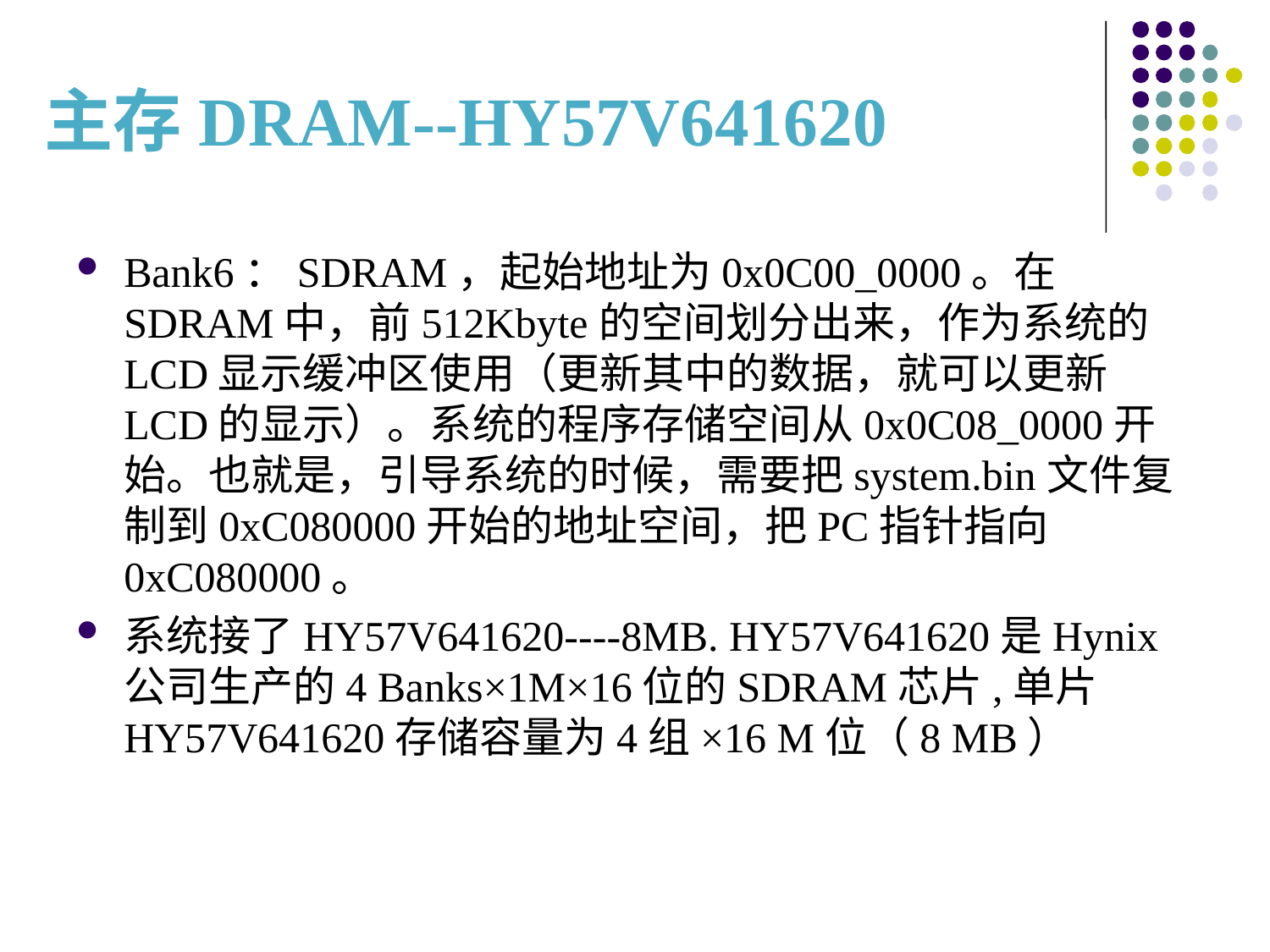

# 主存DRAM--HY57V641620
Bank6：SDRAM，起始地址为0x0C00_0000。在SDRAM中，前512Kbyte的空间划分出来，作为系统的LCD显示缓冲区使用（更新其中的数据，就可以更新LCD的显示）。系统的程序存储空间从0x0C08_0000开始。也就是，引导系统的时候，需要把system.bin文件复制到0xC080000开始的地址空间，把PC指针指向0xC080000。
系统接了HY57V641620----8MB. HY57V641620是Hynix公司生产的4 Banks×1M×16位的SDRAM芯片,单片HY57V641620存储容量为4组×16 M位（8 MB）